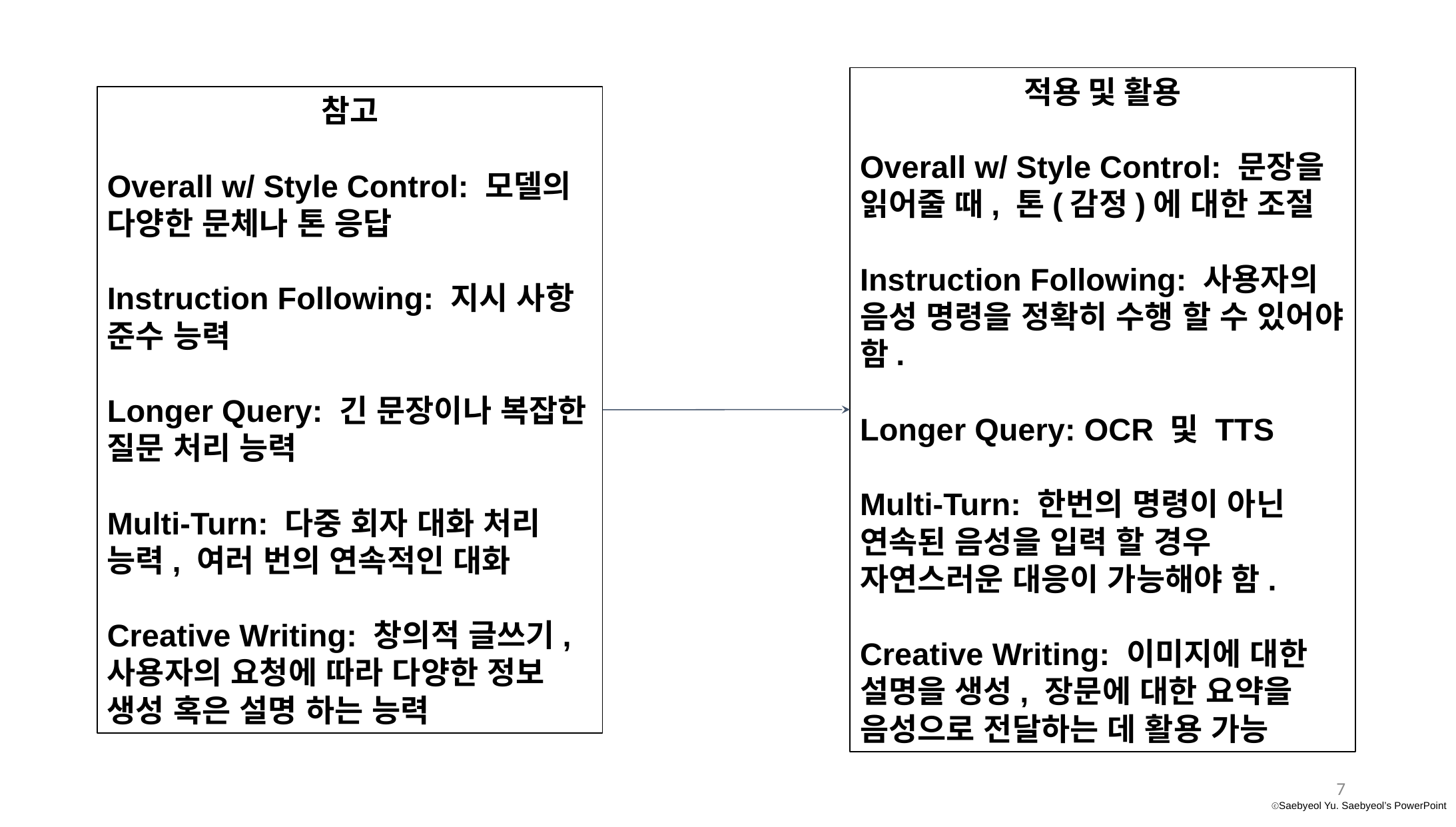

적용 및 활용

Overall w/ Style Control: 문장을 읽어줄 때, 톤(감정)에 대한 조절

Instruction Following: 사용자의 음성 명령을 정확히 수행 할 수 있어야 함.

Longer Query: OCR 및 TTS

Multi-Turn: 한번의 명령이 아닌 연속된 음성을 입력 할 경우 자연스러운 대응이 가능해야 함.

Creative Writing: 이미지에 대한 설명을 생성, 장문에 대한 요약을 음성으로 전달하는 데 활용 가능
참고

Overall w/ Style Control: 모델의 다양한 문체나 톤 응답

Instruction Following: 지시 사항 준수 능력

Longer Query: 긴 문장이나 복잡한 질문 처리 능력

Multi-Turn: 다중 회자 대화 처리 능력, 여러 번의 연속적인 대화

Creative Writing: 창의적 글쓰기, 사용자의 요청에 따라 다양한 정보 생성 혹은 설명 하는 능력
7